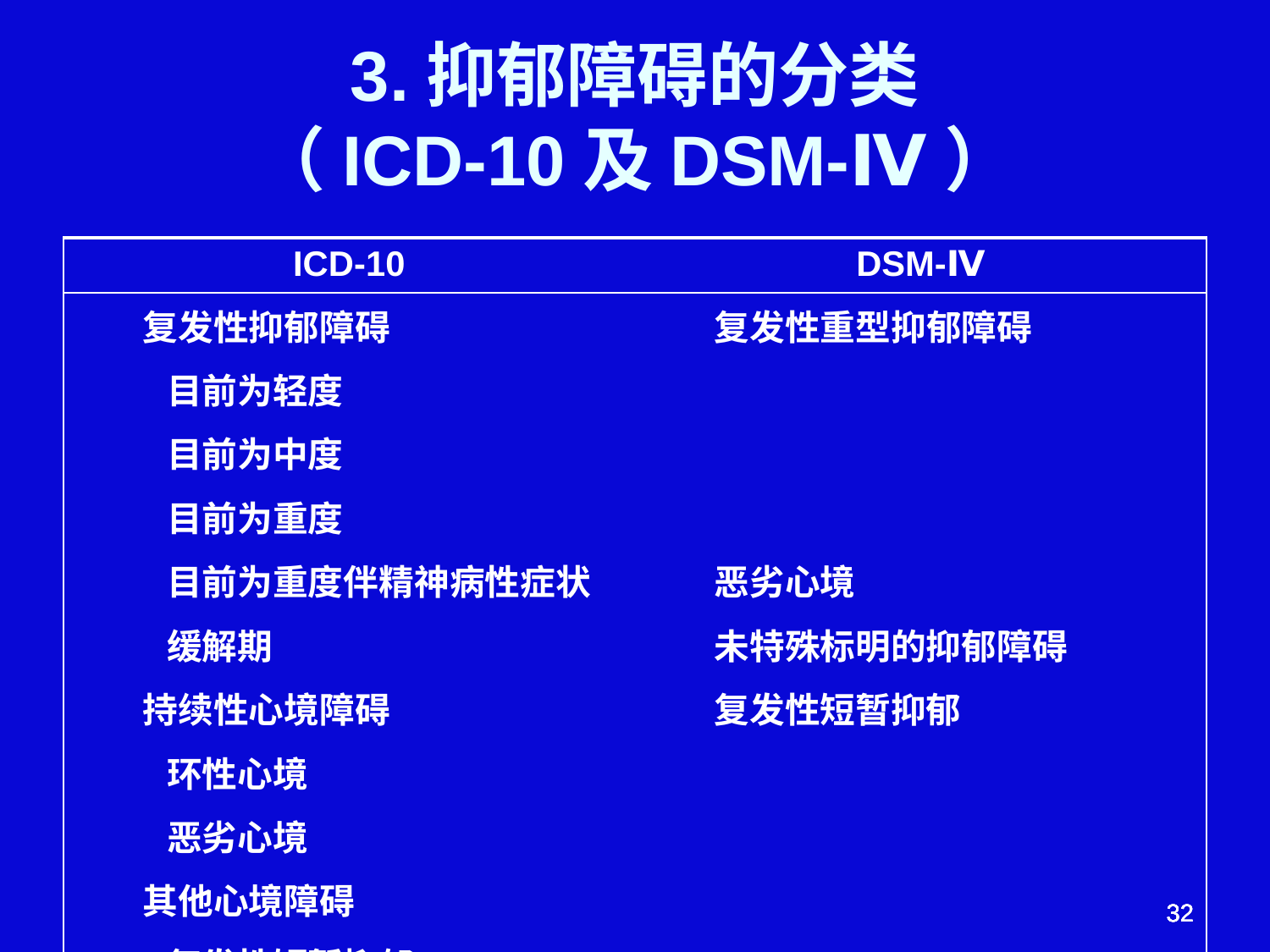

# 3.抑郁障碍的分类 （ICD-10及DSM-Ⅳ）
| ICD-10 | DSM-Ⅳ |
| --- | --- |
| 复发性抑郁障碍 | 复发性重型抑郁障碍 |
| 目前为轻度 |  |
| 目前为中度 |  |
| 目前为重度 |  |
| 目前为重度伴精神病性症状 | 恶劣心境 |
| 缓解期 | 未特殊标明的抑郁障碍 |
| 持续性心境障碍 | 复发性短暂抑郁 |
| 环性心境 |  |
| 恶劣心境 |  |
| 其他心境障碍 |  |
| 复发性短暂抑郁 |  |
32
32
32
32
32
32